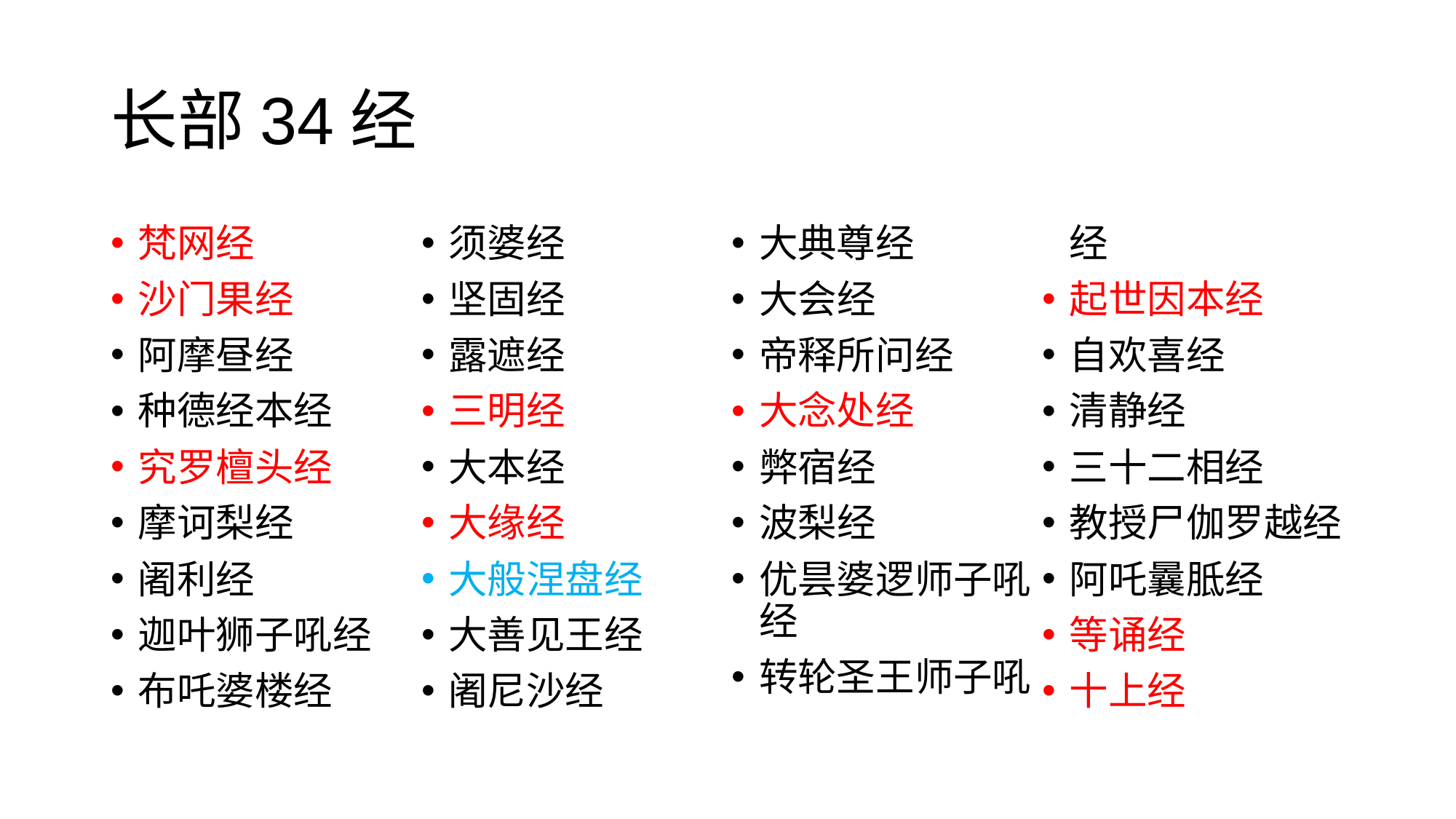

# 长部34经
梵网经
沙门果经
阿摩昼经
种德经本经
究罗檀头经
摩诃梨经
阇利经
迦叶狮子吼经
布吒婆楼经
须婆经
坚固经
露遮经
三明经
大本经
大缘经
大般涅盘经
大善见王经
阇尼沙经
大典尊经
大会经
帝释所问经
大念处经
弊宿经
波梨经
优昙婆逻师子吼经
转轮圣王师子吼经
起世因本经
自欢喜经
清静经
三十二相经
教授尸伽罗越经
阿吒曩胝经
等诵经
十上经